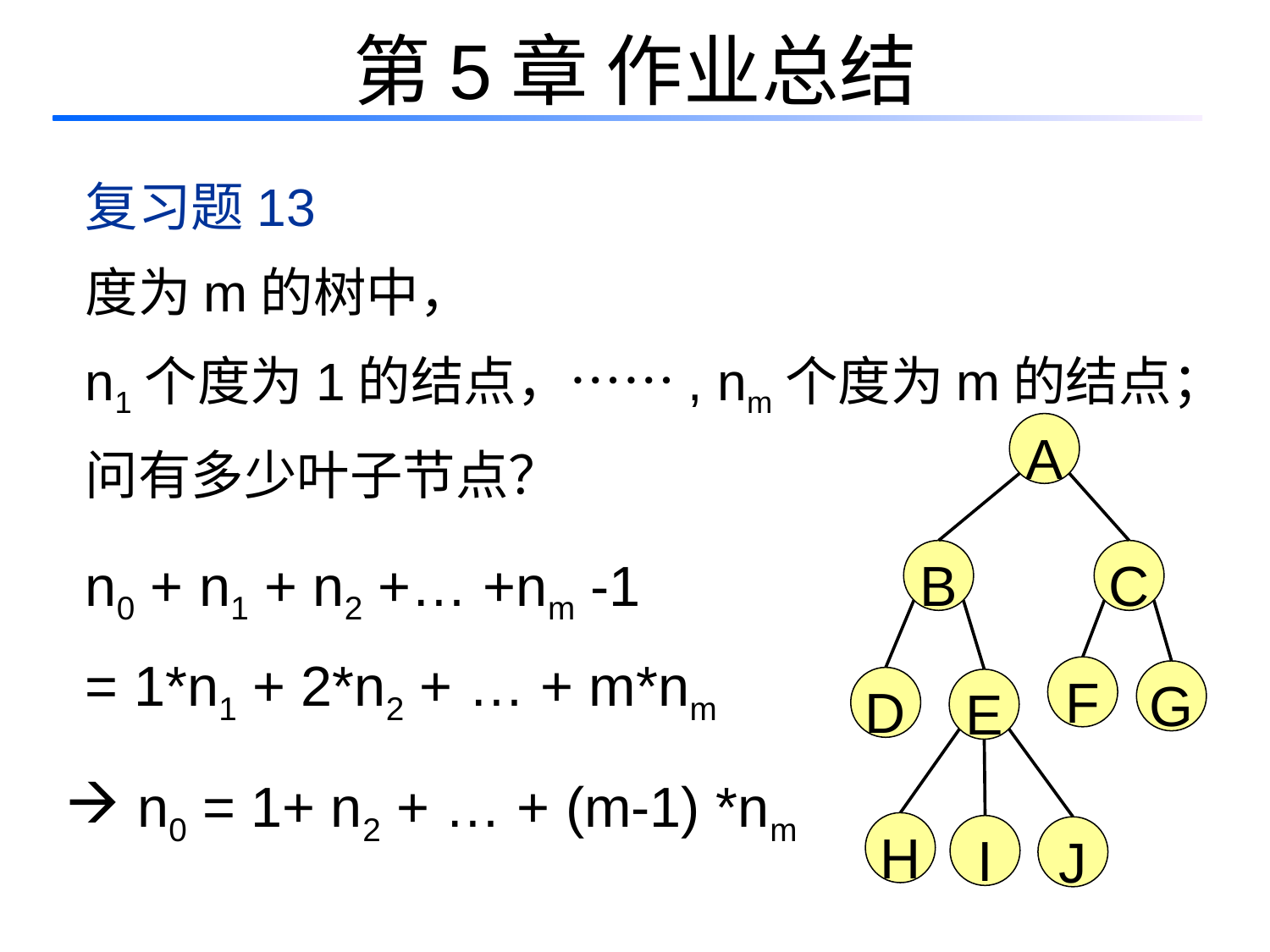

# 第5章 作业总结

复习题13
度为m的树中，
n1个度为1的结点，……, nm个度为m的结点；
问有多少叶子节点？
n0 + n1 + n2 +… +nm -1
= 1*n1 + 2*n2 + … + m*nm
 n0 = 1+ n2 + … + (m-1) *nm

A
B
C
F
G
D
E
H
I
J